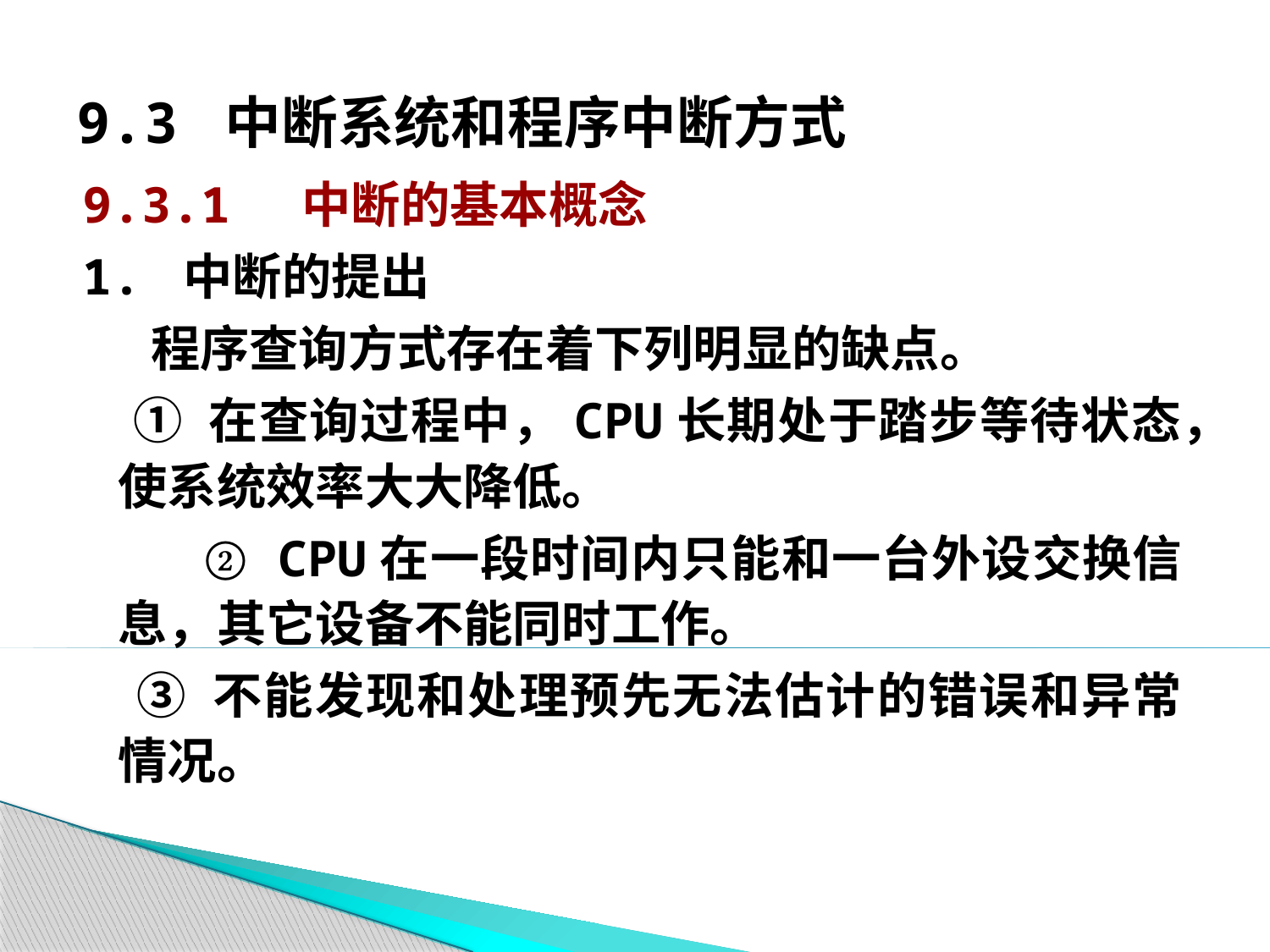

# 9.3 中断系统和程序中断方式
9.3.1  中断的基本概念
1. 中断的提出
     程序查询方式存在着下列明显的缺点。
    ① 在查询过程中，CPU长期处于踏步等待状态，使系统效率大大降低。
    ② CPU在一段时间内只能和一台外设交换信息，其它设备不能同时工作。
    ③ 不能发现和处理预先无法估计的错误和异常情况。